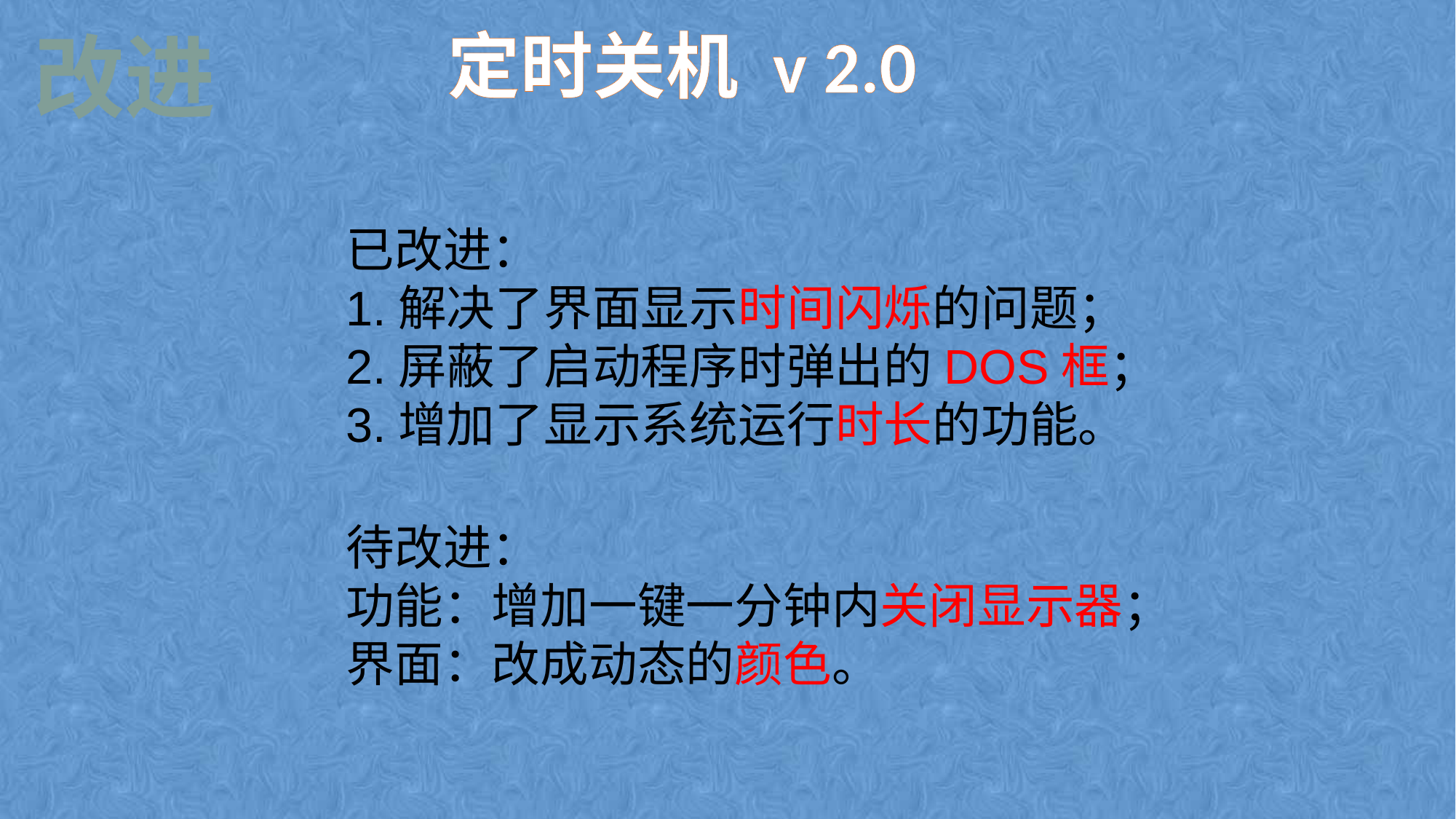

改进
定时关机 v 2.0
已改进：
1.解决了界面显示时间闪烁的问题；
2.屏蔽了启动程序时弹出的DOS框；
3.增加了显示系统运行时长的功能。
待改进：
功能：增加一键一分钟内关闭显示器；
界面：改成动态的颜色。